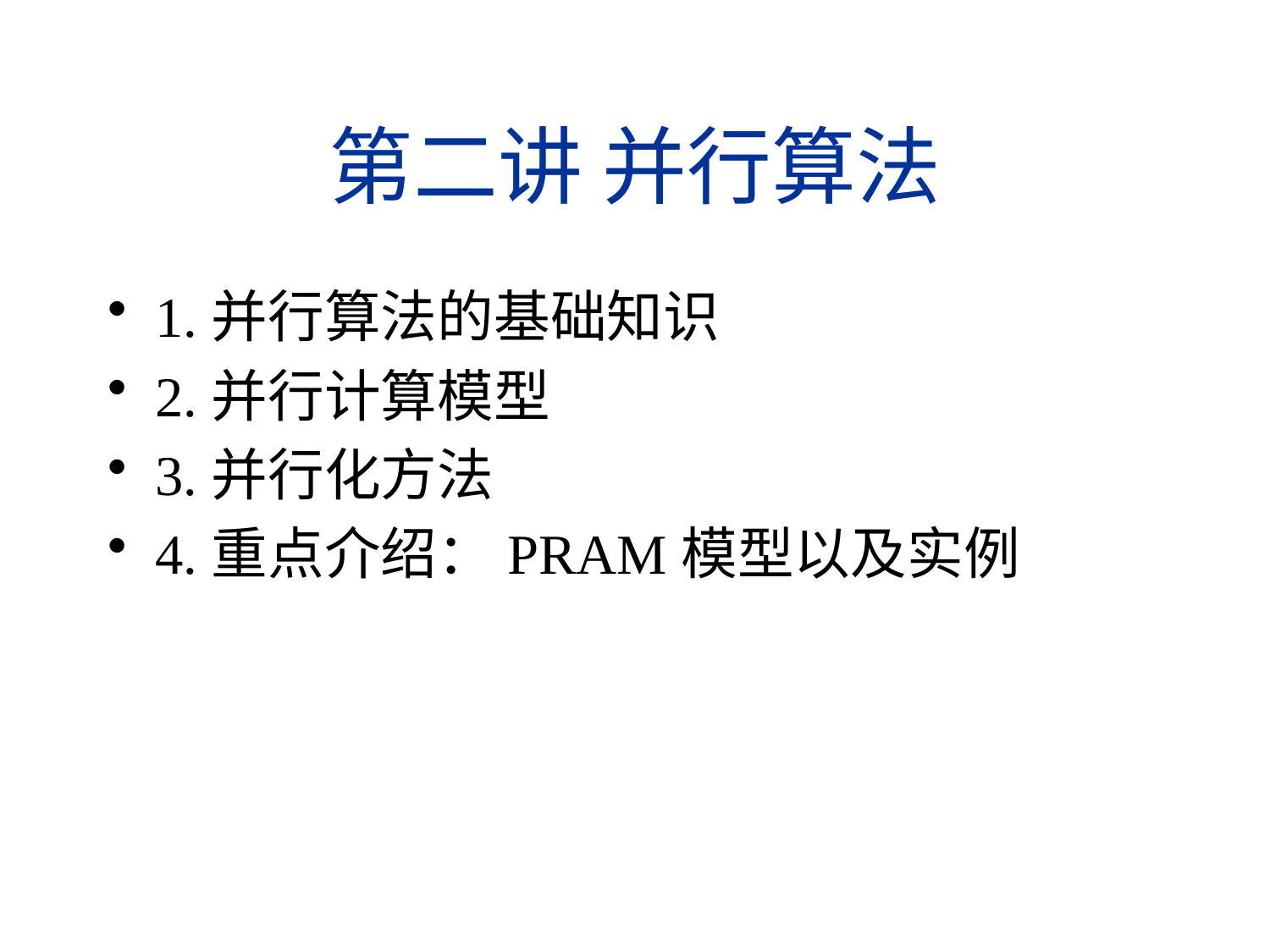

# 第二讲 并行算法
1.并行算法的基础知识
2.并行计算模型
3.并行化方法
4.重点介绍：PRAM模型以及实例